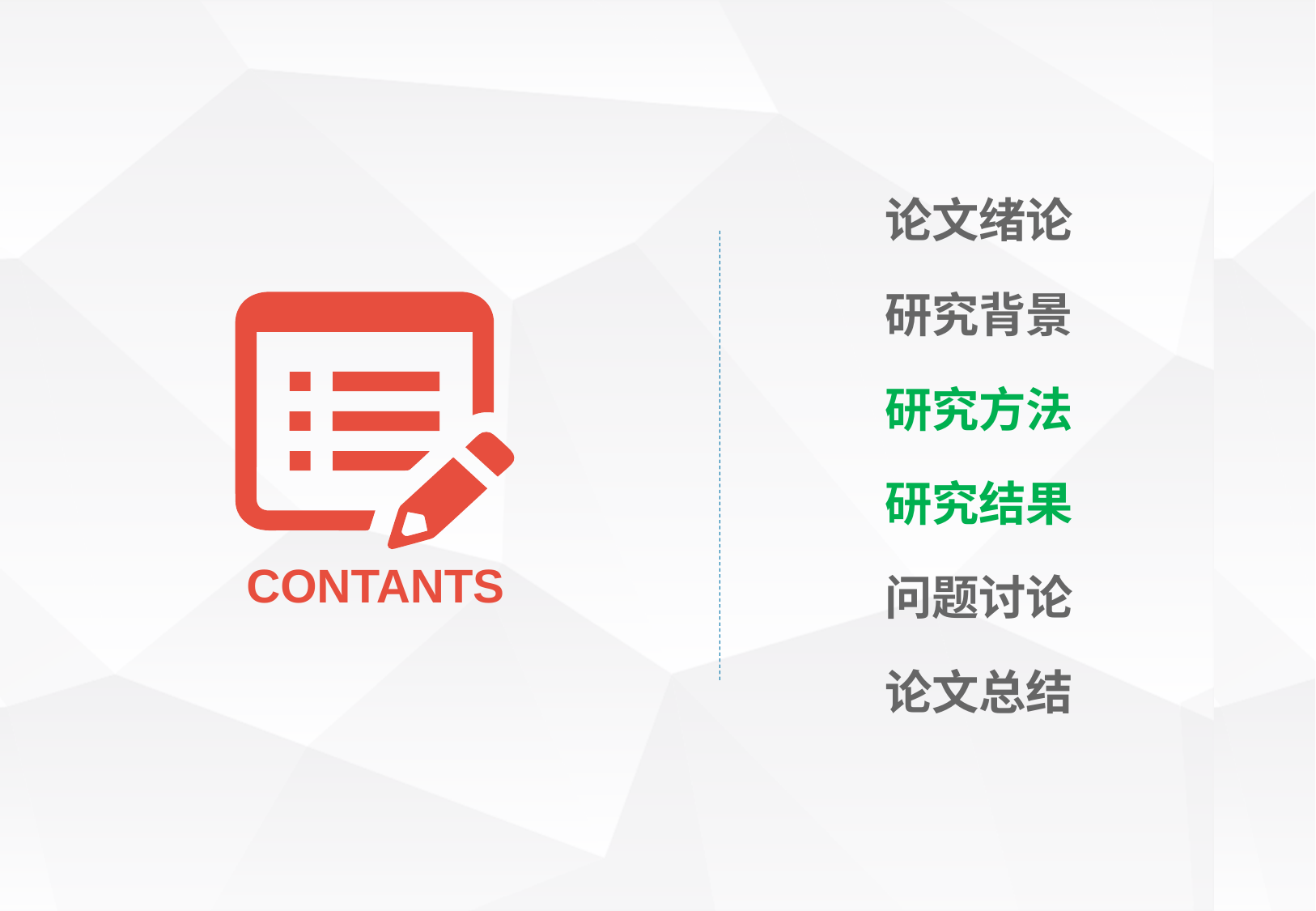

论文绪论

研究背景

研究方法
研究结果
CONTANTS
问题讨论
论文总结